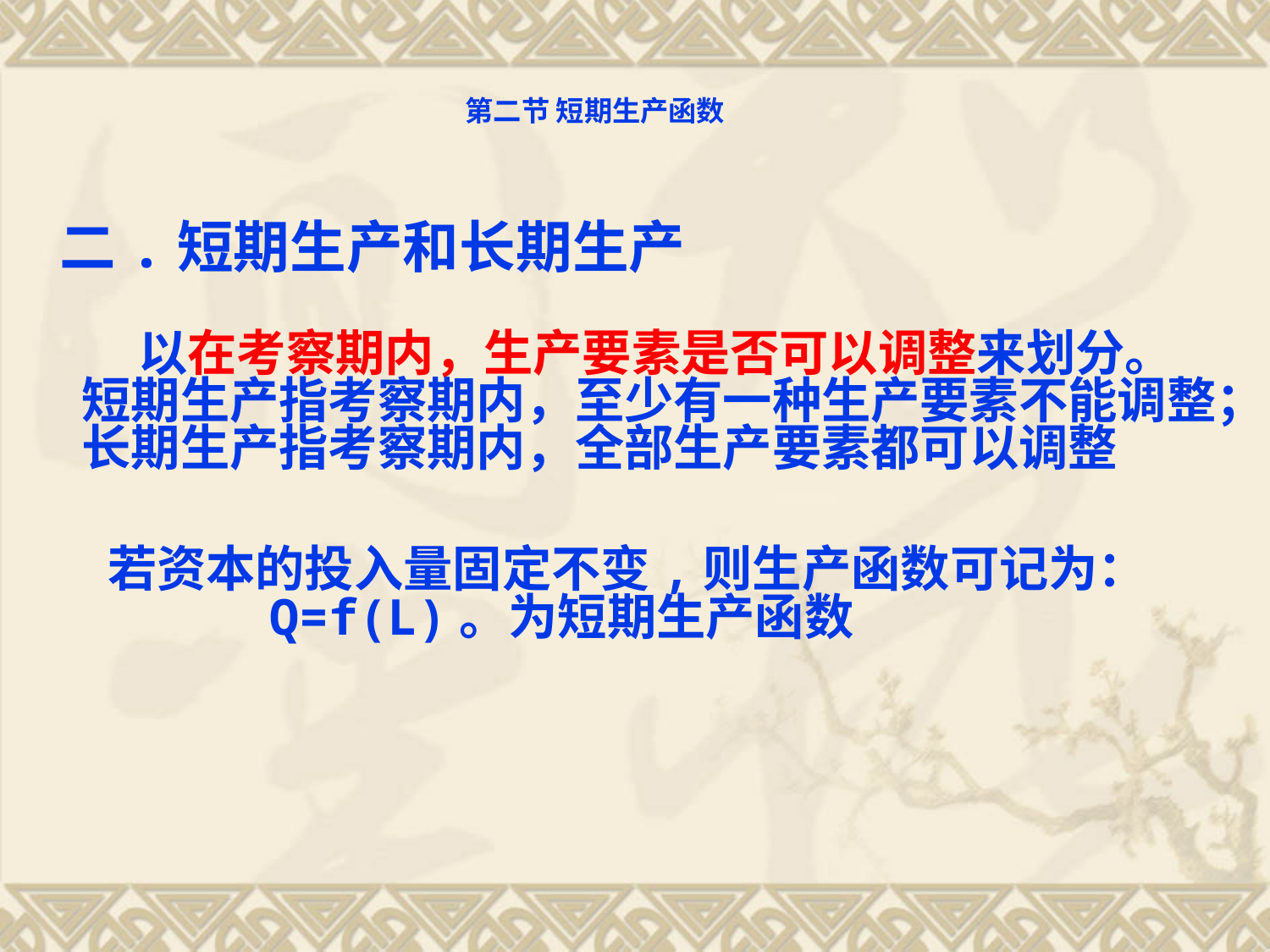

# 第二节 短期生产函数
二.短期生产和长期生产
    以在考察期内，生产要素是否可以调整来划分。
短期生产指考察期内，至少有一种生产要素不能调整；
长期生产指考察期内，全部生产要素都可以调整

   若资本的投入量固定不变,则生产函数可记为：
       Q=f(L)。为短期生产函数